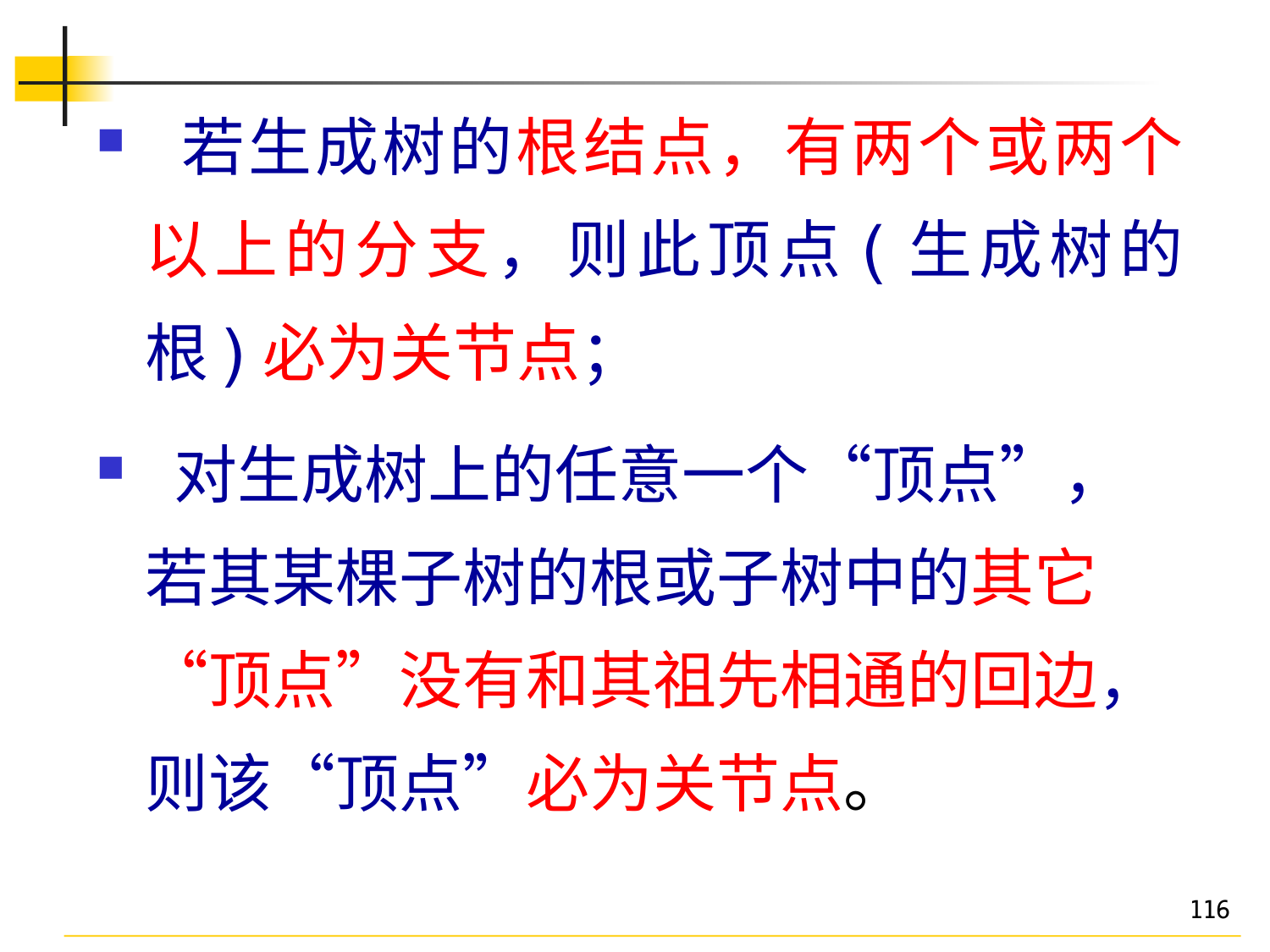

若生成树的根结点，有两个或两个以上的分支，则此顶点(生成树的根)必为关节点；
 对生成树上的任意一个“顶点”，若其某棵子树的根或子树中的其它“顶点”没有和其祖先相通的回边，则该“顶点”必为关节点。
116